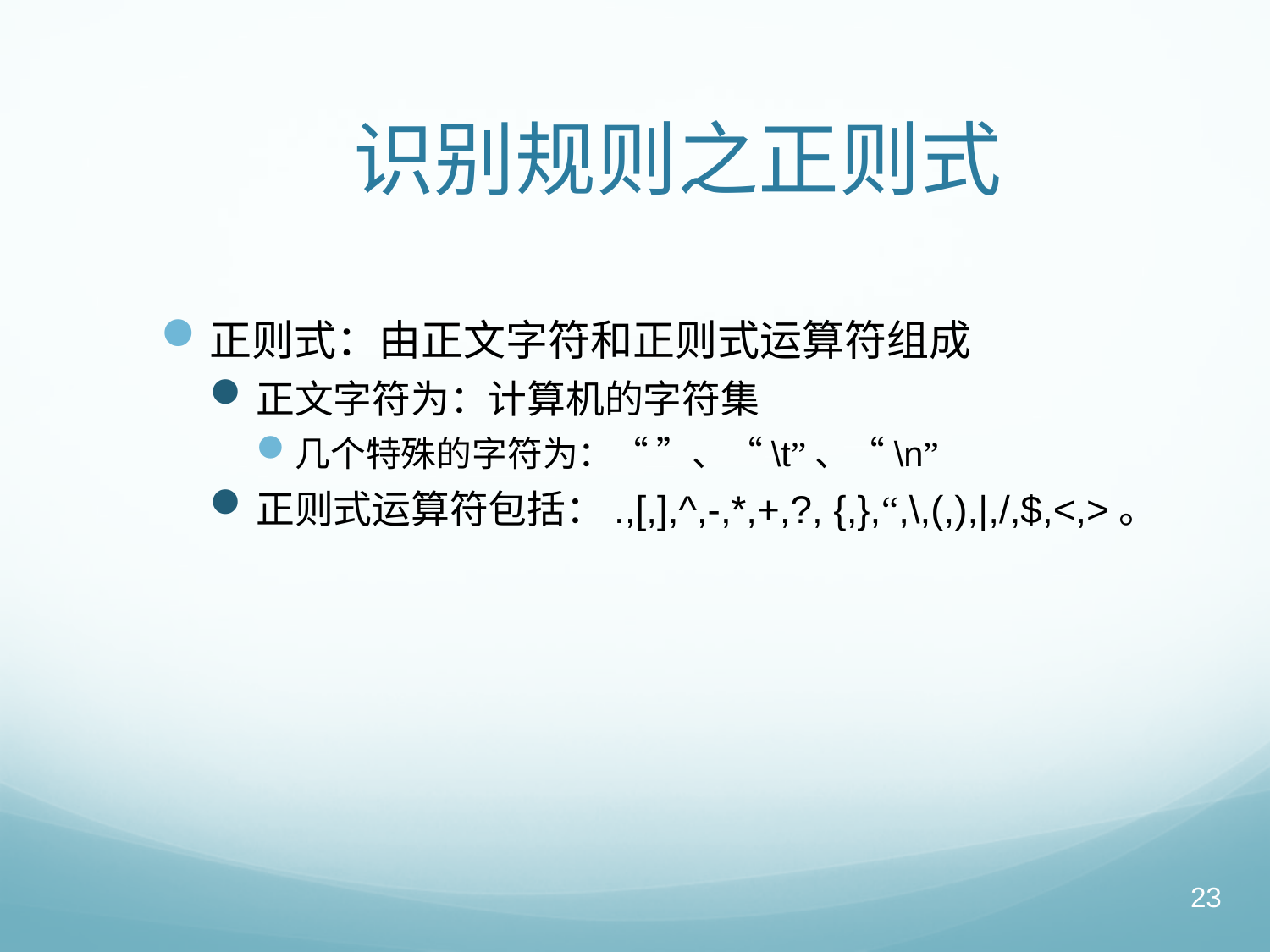

# 识别规则之正则式
正则式：由正文字符和正则式运算符组成
正文字符为：计算机的字符集
几个特殊的字符为：“ ”、“\t”、“\n”
正则式运算符包括：.,[,],^,-,*,+,?, {,},“,\,(,),|,/,$,<,>。
23